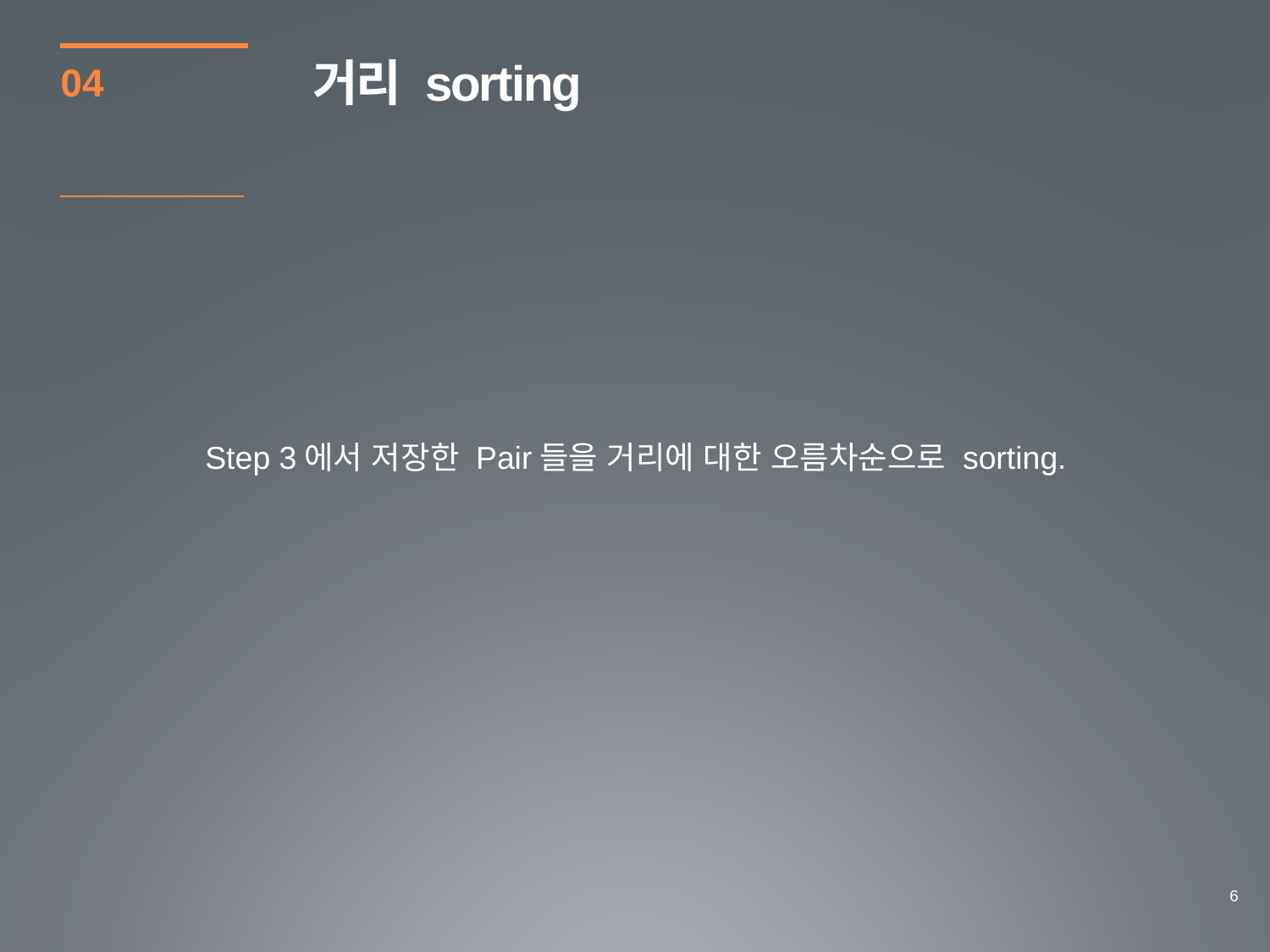

거리 sorting
04

Step 3에서 저장한 Pair들을 거리에 대한 오름차순으로 sorting.